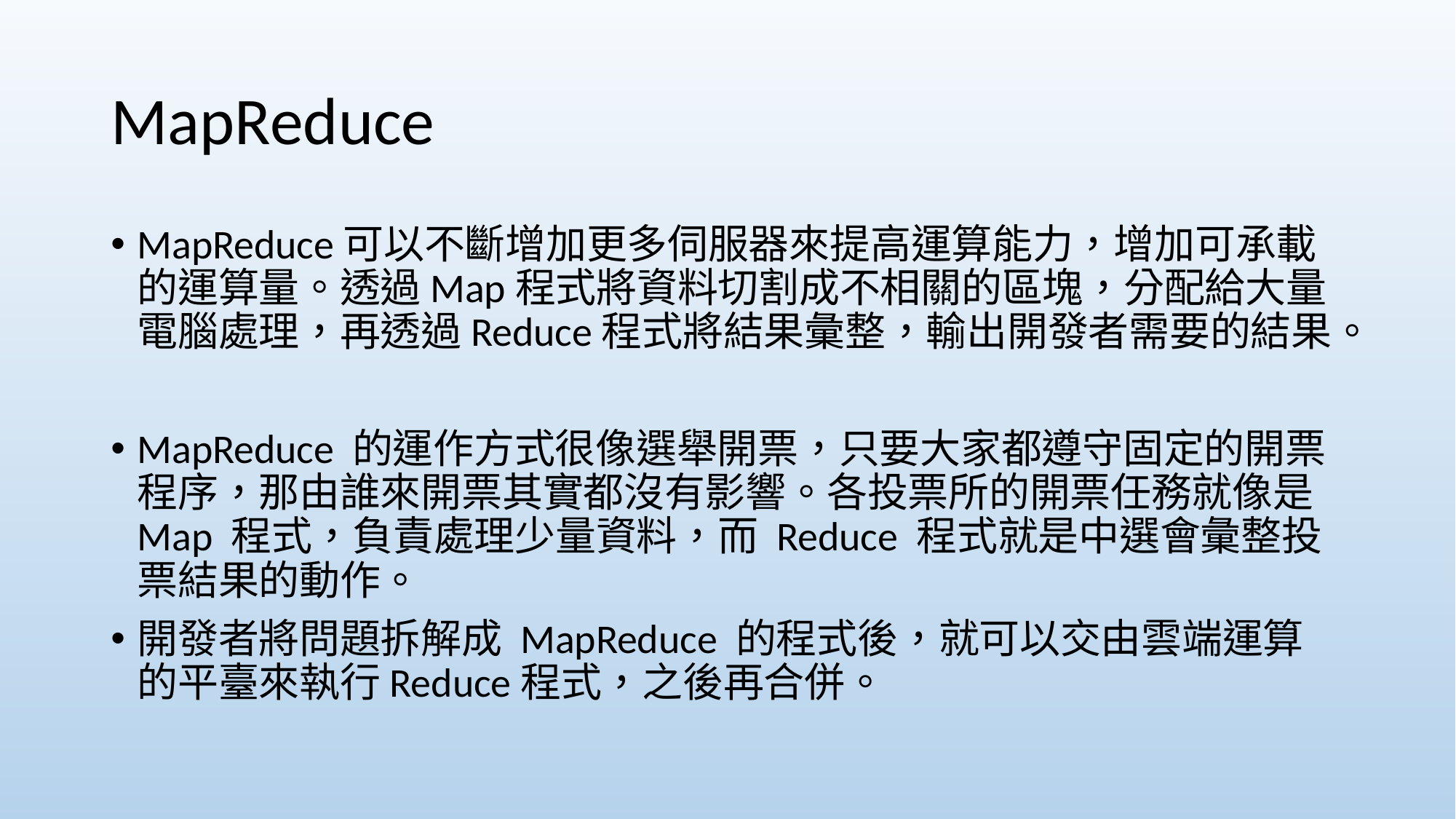

# MapReduce
MapReduce可以不斷增加更多伺服器來提高運算能力，增加可承載的運算量。透過Map程式將資料切割成不相關的區塊，分配給大量電腦處理，再透過Reduce程式將結果彙整，輸出開發者需要的結果。

MapReduce 的運作方式很像選舉開票，只要大家都遵守固定的開票程序，那由誰來開票其實都沒有影響。各投票所的開票任務就像是 Map 程式，負責處理少量資料，而 Reduce 程式就是中選會彙整投票結果的動作。
開發者將問題拆解成 MapReduce 的程式後，就可以交由雲端運算的平臺來執行Reduce程式，之後再合併。